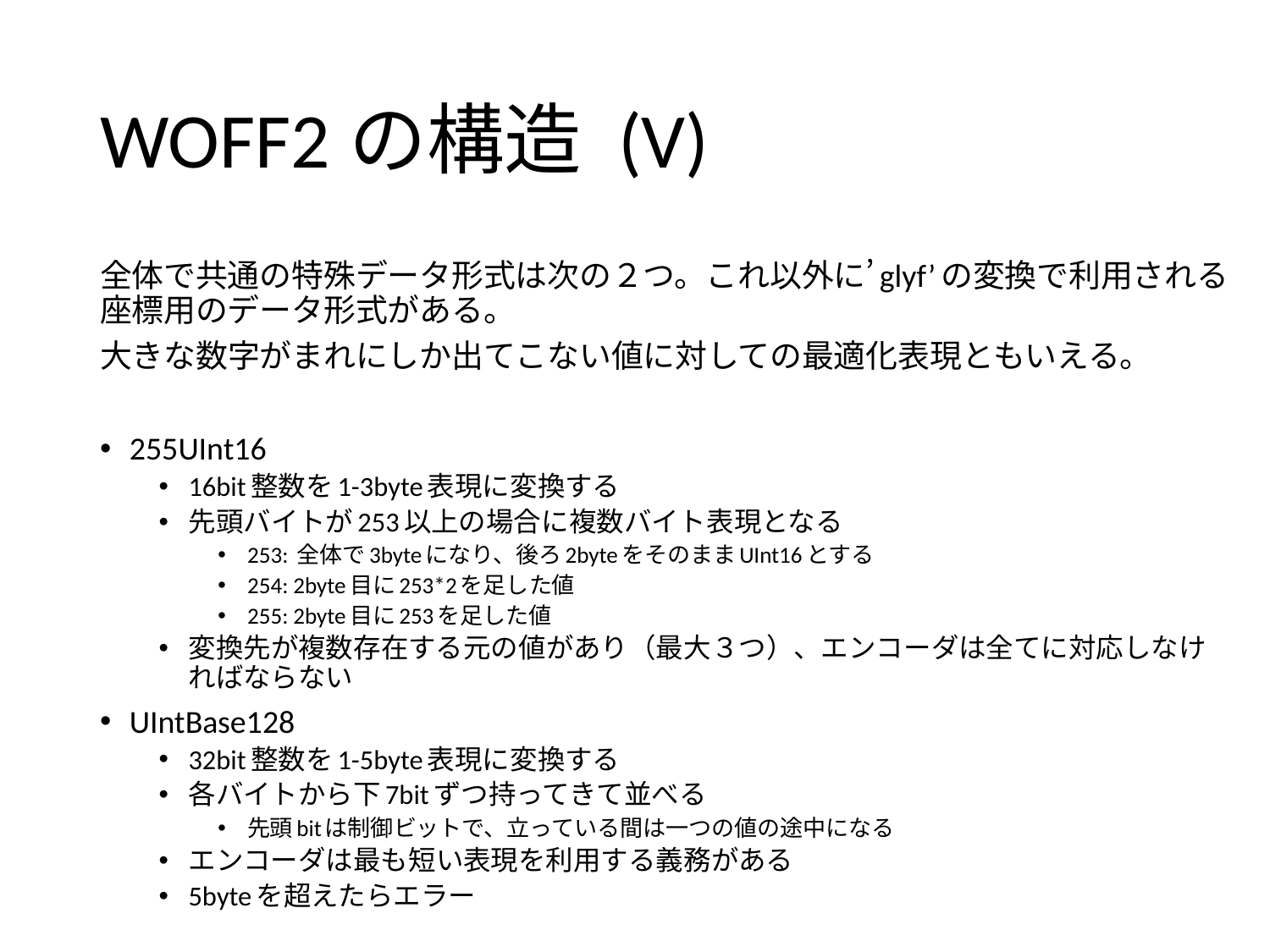

# WOFF2の構造 (V)
全体で共通の特殊データ形式は次の２つ。これ以外に’glyf’の変換で利用される座標用のデータ形式がある。
大きな数字がまれにしか出てこない値に対しての最適化表現ともいえる。

255UInt16
16bit整数を1-3byte表現に変換する
先頭バイトが253以上の場合に複数バイト表現となる
253: 全体で3byteになり、後ろ2byteをそのままUInt16とする
254: 2byte目に253*2を足した値
255: 2byte目に253を足した値
変換先が複数存在する元の値があり（最大３つ）、エンコーダは全てに対応しなければならない
UIntBase128
32bit整数を1-5byte表現に変換する
各バイトから下7bitずつ持ってきて並べる
先頭bitは制御ビットで、立っている間は一つの値の途中になる
エンコーダは最も短い表現を利用する義務がある
5byteを超えたらエラー